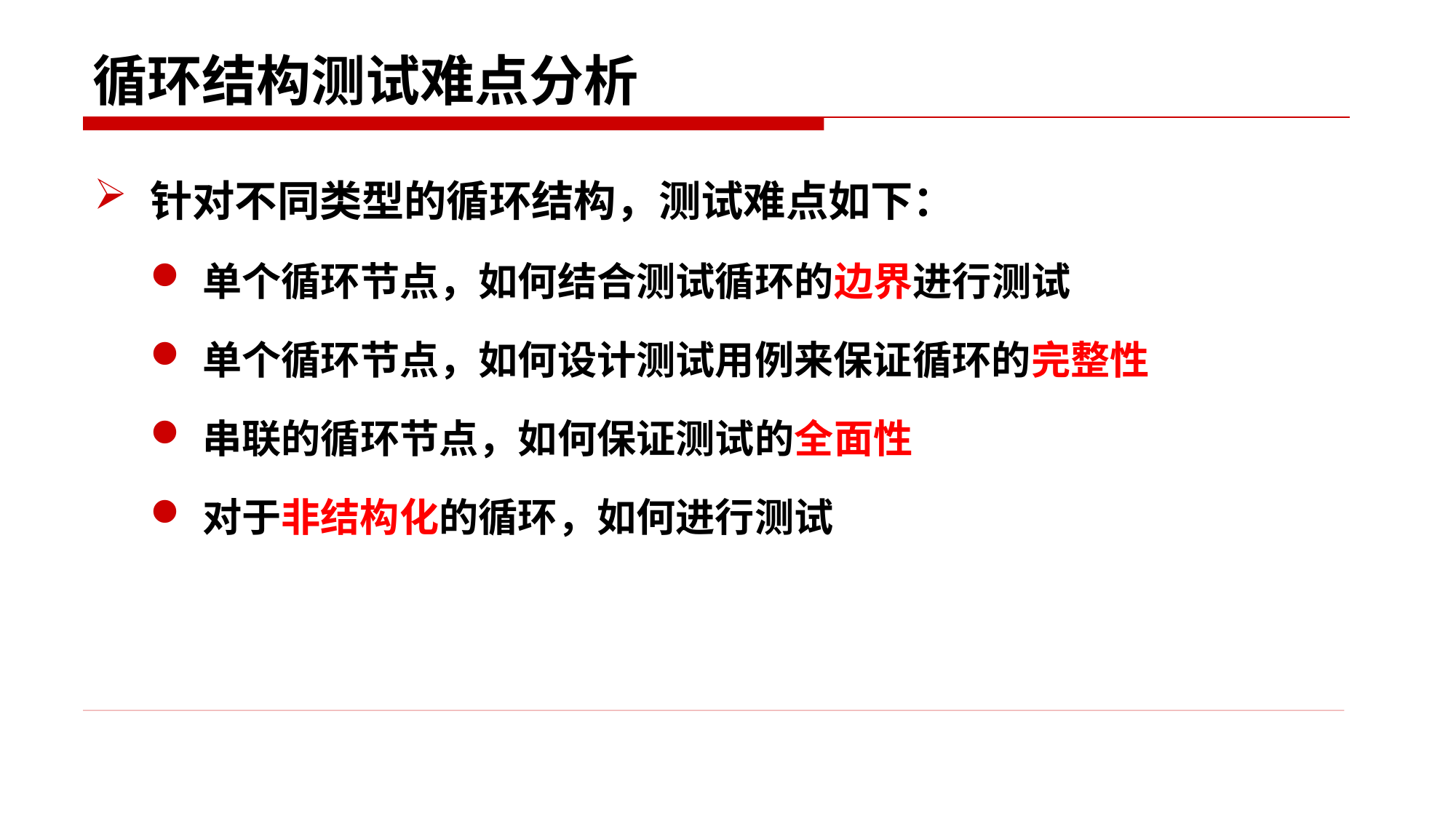

# 循环结构测试难点分析
针对不同类型的循环结构，测试难点如下：
单个循环节点，如何结合测试循环的边界进行测试
单个循环节点，如何设计测试用例来保证循环的完整性
串联的循环节点，如何保证测试的全面性
对于非结构化的循环，如何进行测试